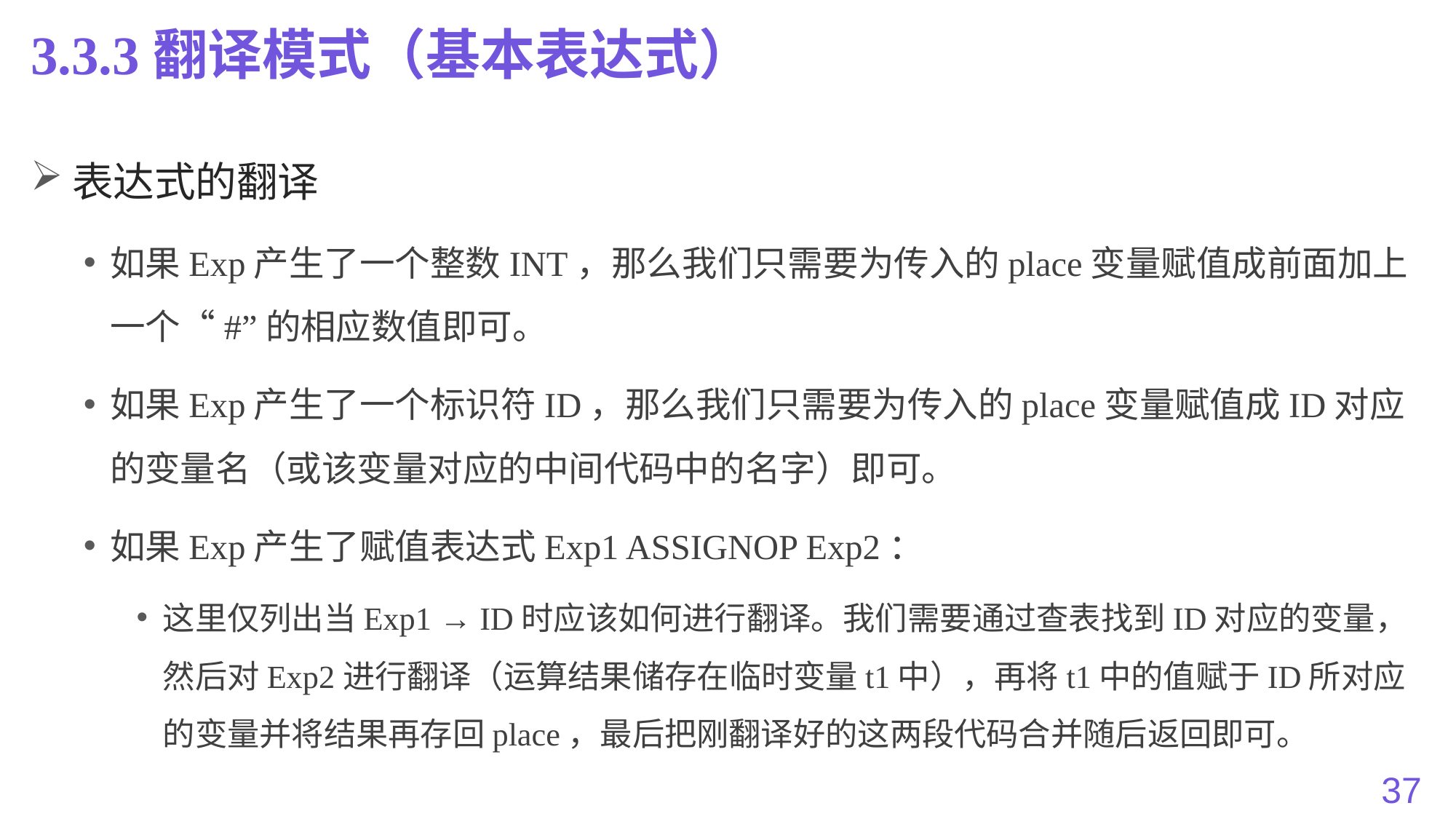

# 3.3.3翻译模式（基本表达式）
表达式的翻译
如果Exp产生了一个整数INT，那么我们只需要为传入的place变量赋值成前面加上一个“#”的相应数值即可。
如果Exp产生了一个标识符ID，那么我们只需要为传入的place变量赋值成ID对应的变量名（或该变量对应的中间代码中的名字）即可。
如果Exp产生了赋值表达式Exp1 ASSIGNOP Exp2：
这里仅列出当Exp1 → ID时应该如何进行翻译。我们需要通过查表找到ID对应的变量，然后对Exp2进行翻译（运算结果储存在临时变量t1中），再将t1中的值赋于ID所对应的变量并将结果再存回place，最后把刚翻译好的这两段代码合并随后返回即可。
37